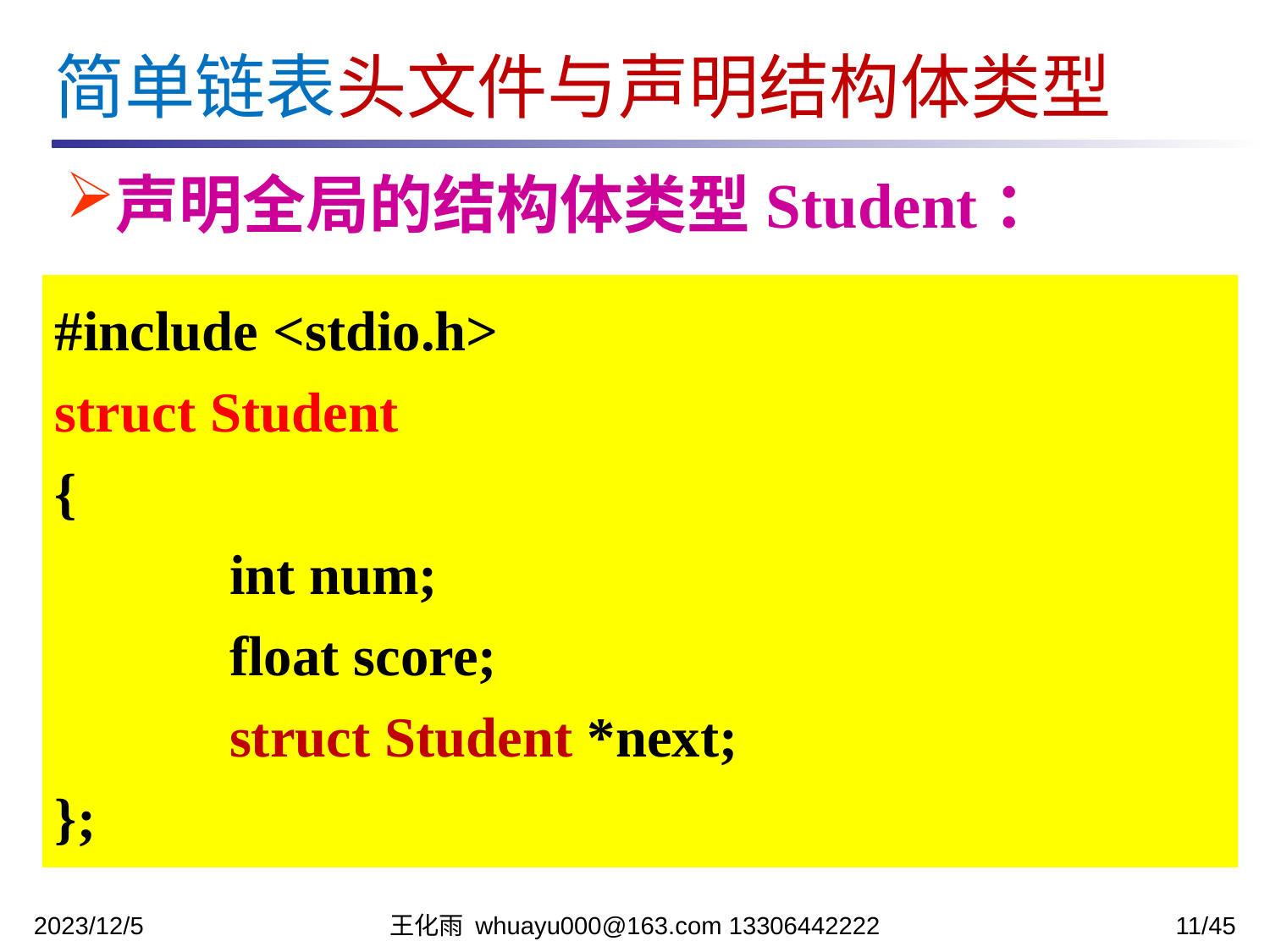

简单链表头文件与声明结构体类型
声明全局的结构体类型Student：
#include <stdio.h>
struct Student
{
		int num;
		float score;
		struct Student *next;
};
2023/12/5
王化雨 whuayu000@163.com 13306442222
11/45